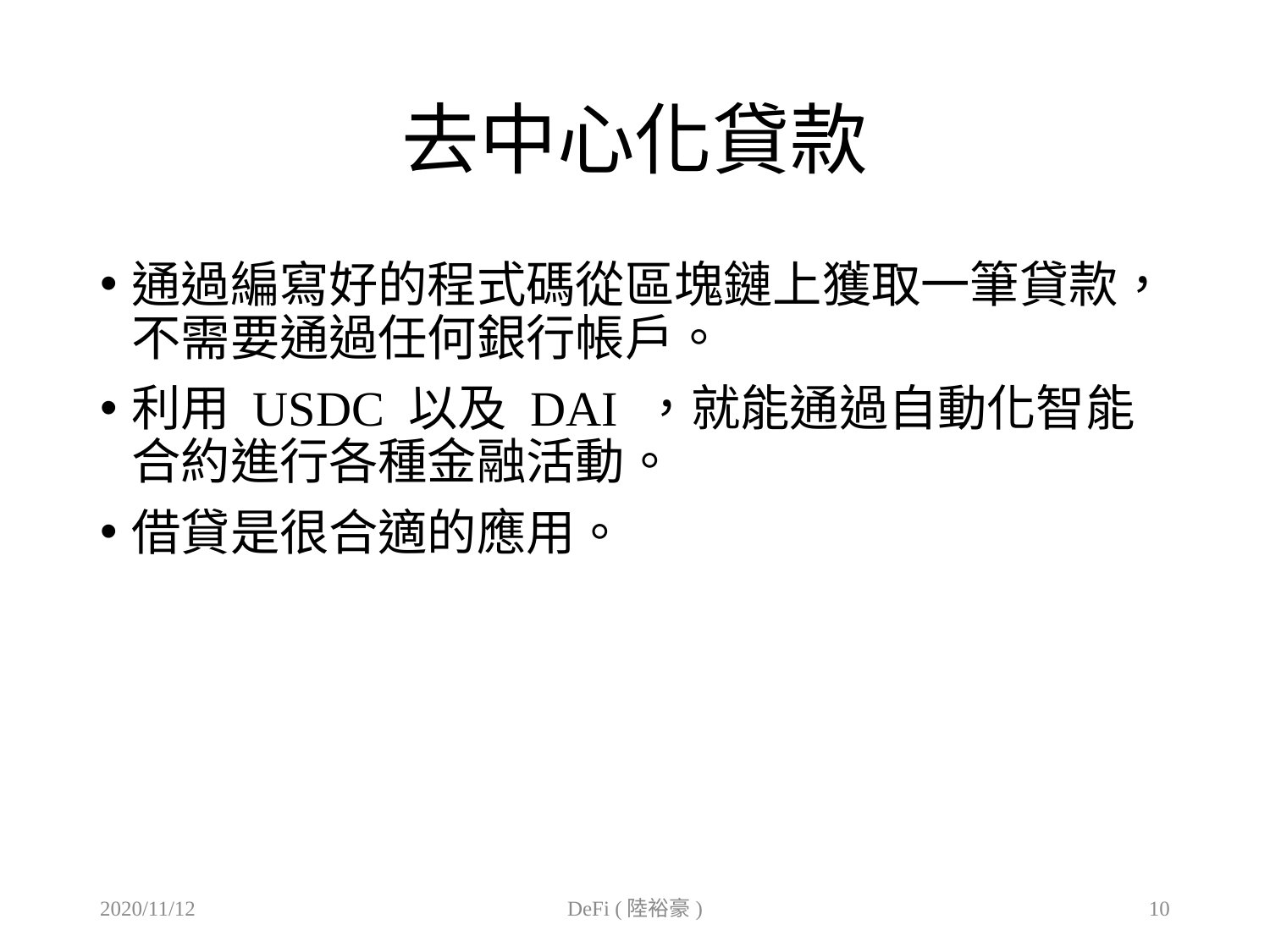

# 去中心化貸款
通過編寫好的程式碼從區塊鏈上獲取一筆貸款，不需要通過任何銀行帳戶。
利用 USDC 以及 DAI ，就能通過自動化智能合約進行各種金融活動。
借貸是很合適的應用。

2020/11/12
DeFi (陸裕豪)
10